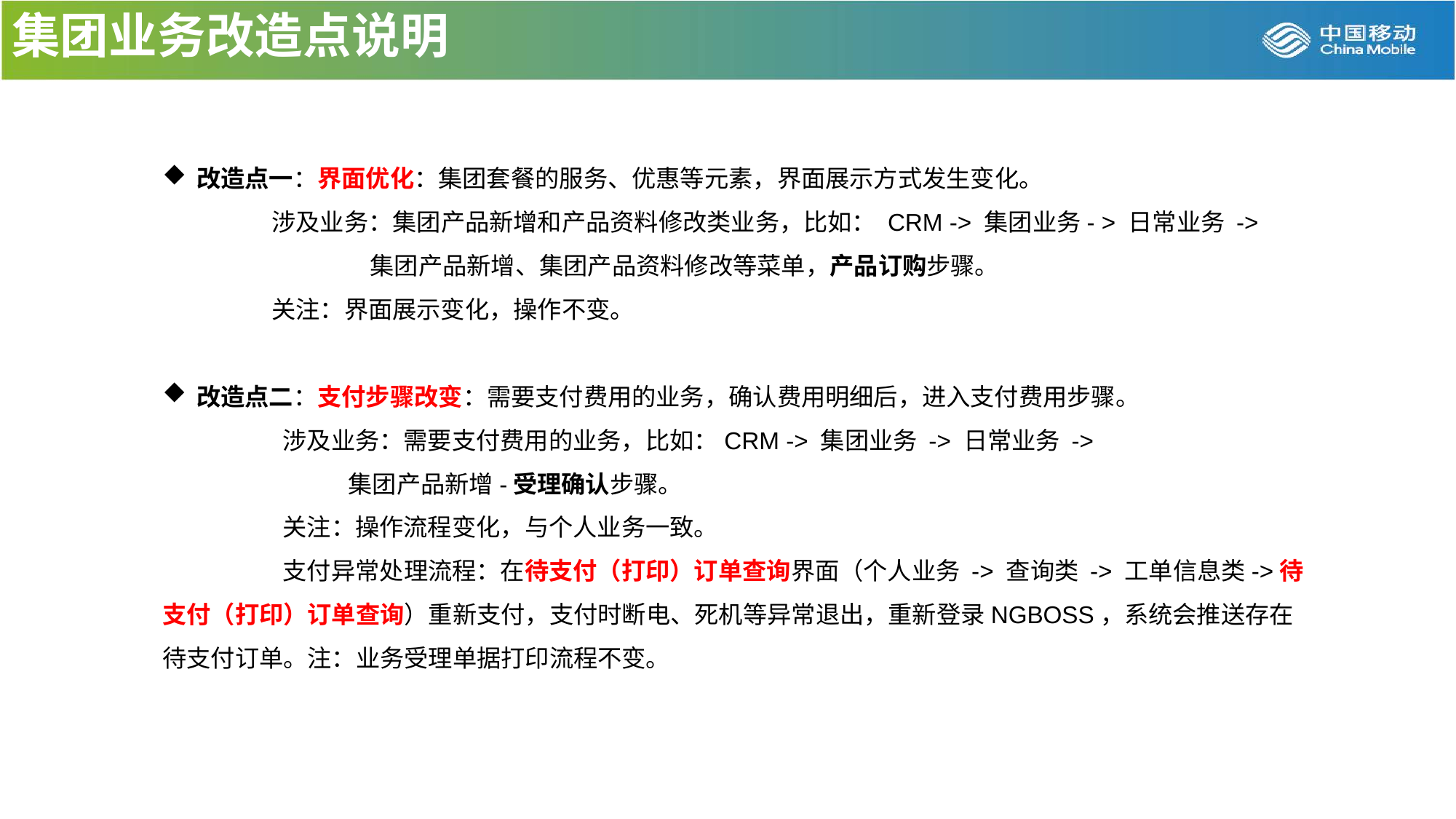

集团业务改造点说明
改造点一：界面优化：集团套餐的服务、优惠等元素，界面展示方式发生变化。
	涉及业务：集团产品新增和产品资料修改类业务，比如： CRM -> 集团业务- > 日常业务 ->
	                 集团产品新增、集团产品资料修改等菜单，产品订购步骤。
	关注：界面展示变化，操作不变。

改造点二：支付步骤改变：需要支付费用的业务，确认费用明细后，进入支付费用步骤。
	 涉及业务：需要支付费用的业务，比如：CRM -> 集团业务 -> 日常业务 ->
                                 集团产品新增-受理确认步骤。
	 关注：操作流程变化，与个人业务一致。
	 支付异常处理流程：在待支付（打印）订单查询界面（个人业务 -> 查询类 -> 工单信息类->待支付（打印）订单查询）重新支付，支付时断电、死机等异常退出，重新登录NGBOSS，系统会推送存在待支付订单。注：业务受理单据打印流程不变。